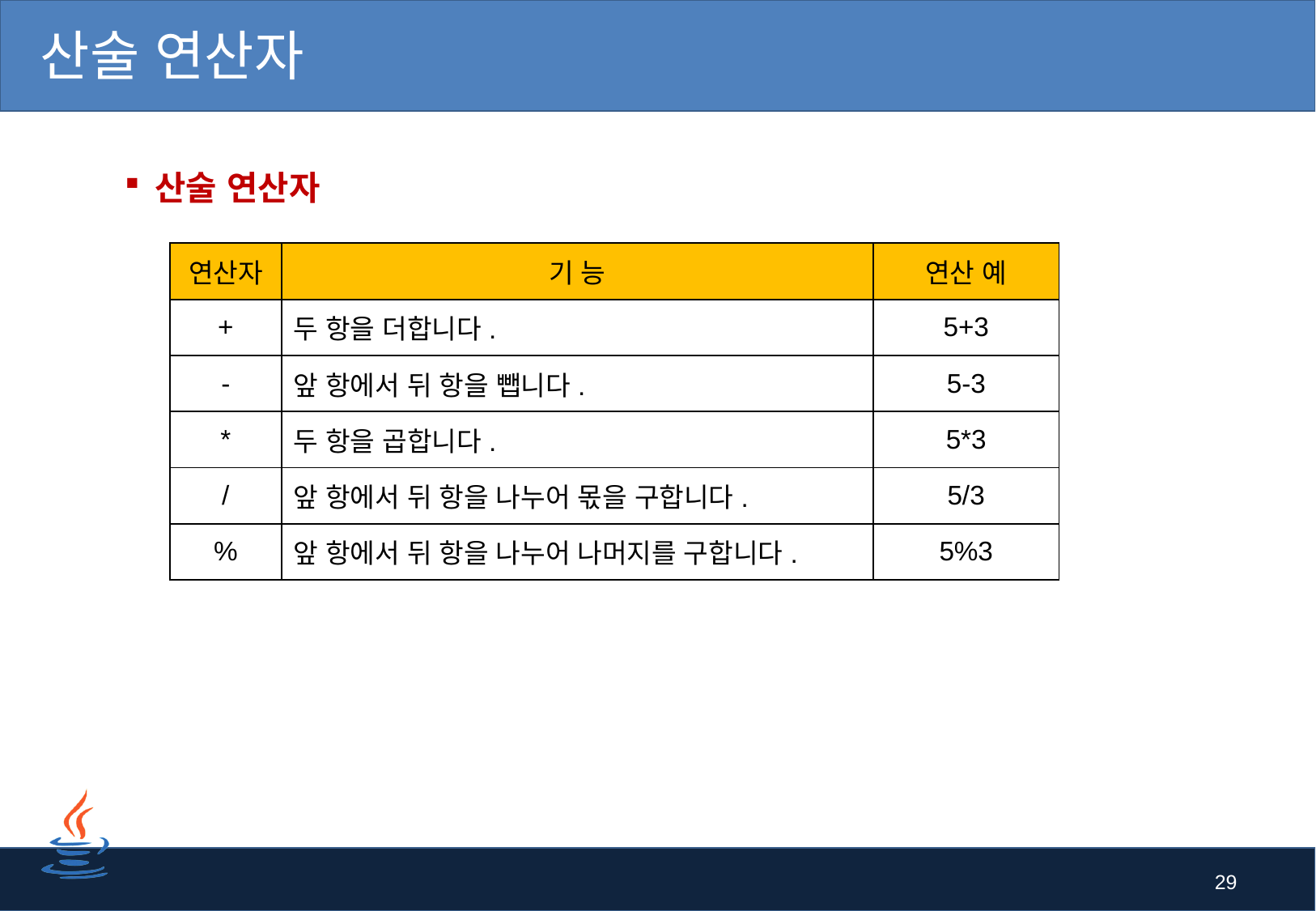

# 산술 연산자
산술 연산자

| 연산자 | 기 능 | 연산 예 |
| --- | --- | --- |
| + | 두 항을 더합니다. | 5+3 |
| - | 앞 항에서 뒤 항을 뺍니다. | 5-3 |
| \* | 두 항을 곱합니다. | 5\*3 |
| / | 앞 항에서 뒤 항을 나누어 몫을 구합니다. | 5/3 |
| % | 앞 항에서 뒤 항을 나누어 나머지를 구합니다. | 5%3 |
29